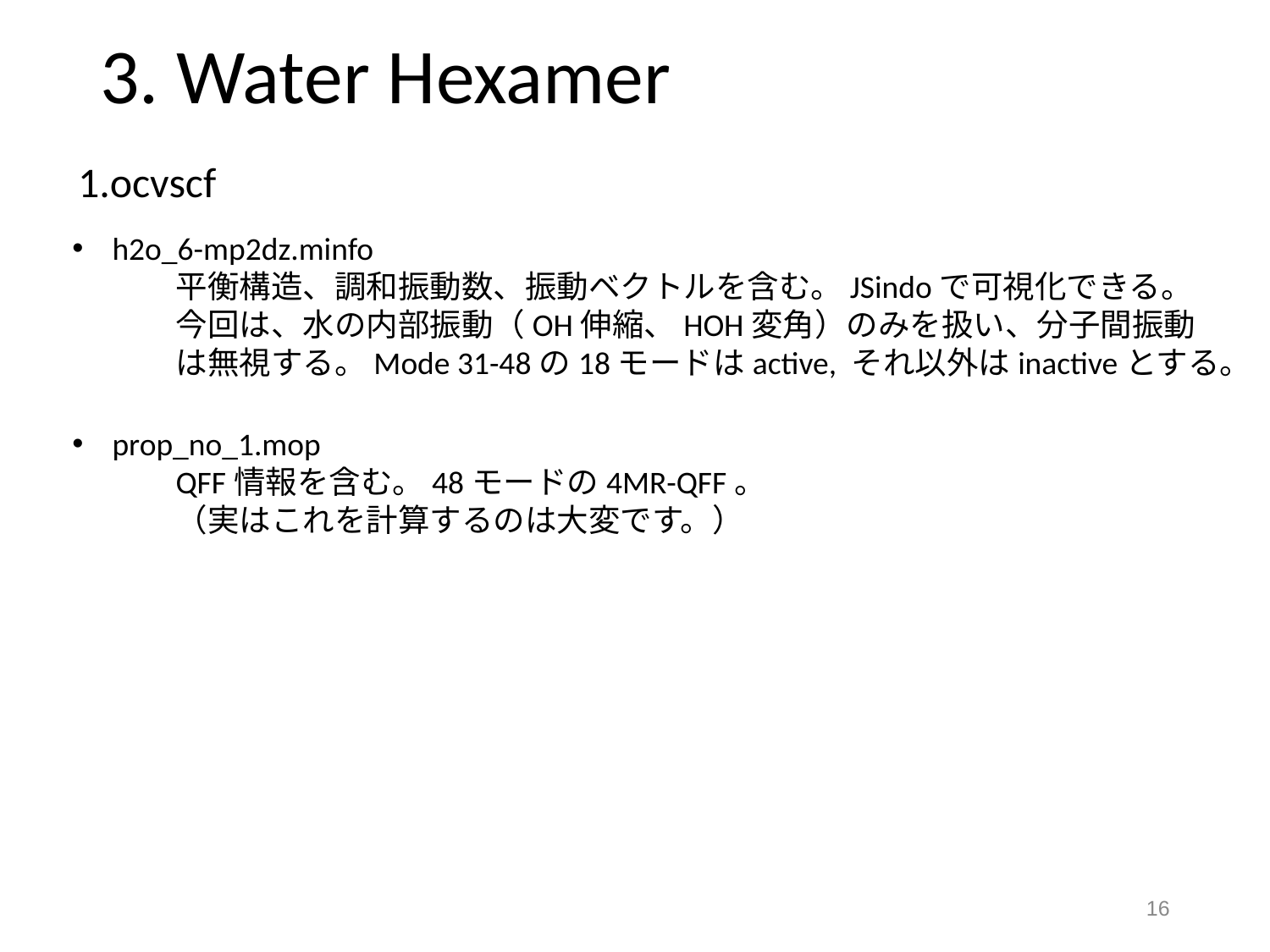

# 3. Water Hexamer
1.ocvscf
h2o_6-mp2dz.minfo
平衡構造、調和振動数、振動ベクトルを含む。JSindoで可視化できる。
今回は、水の内部振動（OH伸縮、HOH変角）のみを扱い、分子間振動は無視する。Mode 31-48の18モードはactive, それ以外はinactiveとする。
prop_no_1.mop
QFF情報を含む。48モードの4MR-QFF。
（実はこれを計算するのは大変です。）
16